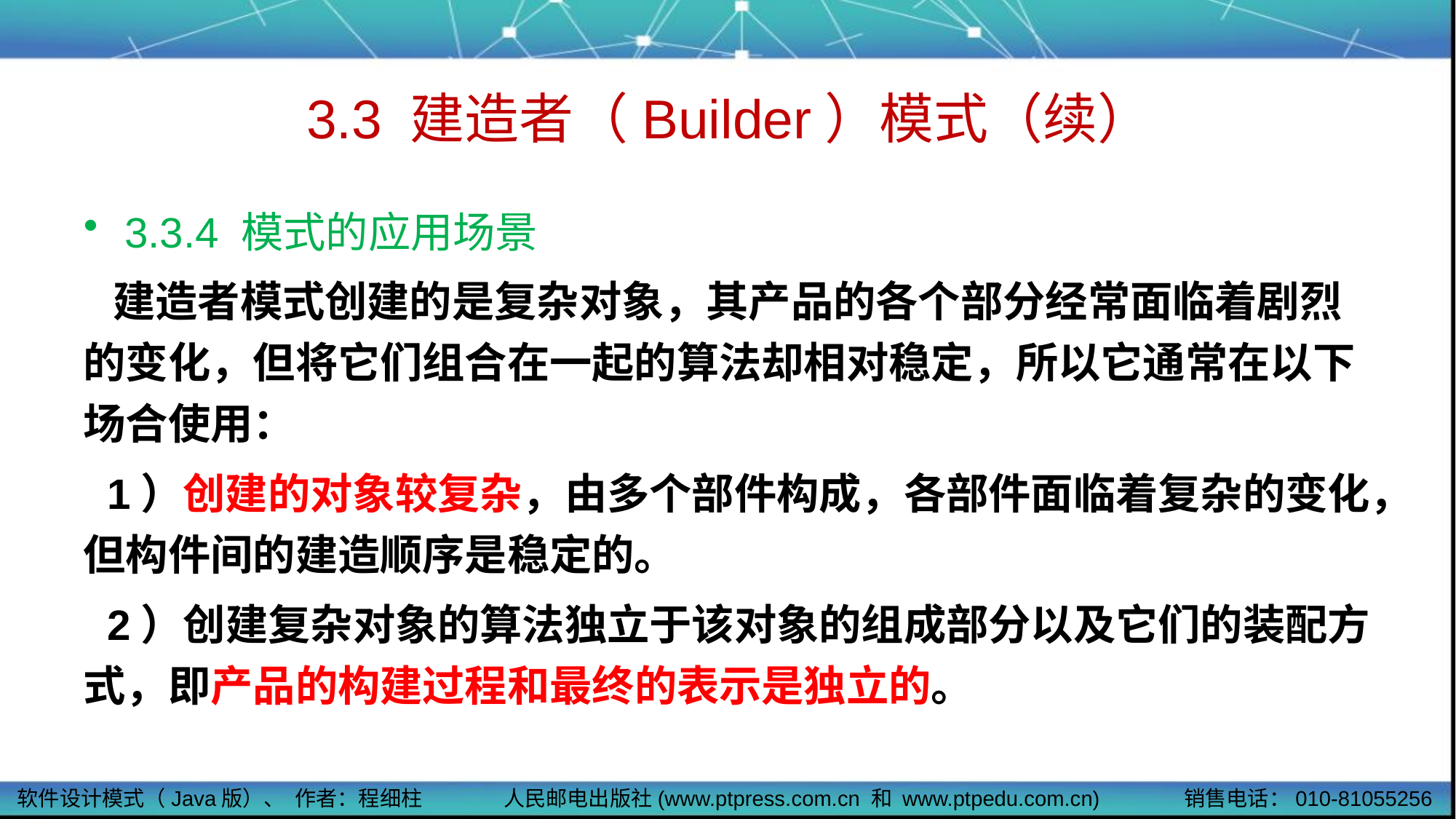

# 3.3 建造者（Builder）模式（续）
3.3.4 模式的应用场景
  建造者模式创建的是复杂对象，其产品的各个部分经常面临着剧烈的变化，但将它们组合在一起的算法却相对稳定，所以它通常在以下场合使用：
  1）创建的对象较复杂，由多个部件构成，各部件面临着复杂的变化，但构件间的建造顺序是稳定的。
  2）创建复杂对象的算法独立于该对象的组成部分以及它们的装配方式，即产品的构建过程和最终的表示是独立的。
软件设计模式（Java版）、  作者：程细柱
人民邮电出版社(www.ptpress.com.cn 和 www.ptpedu.com.cn)
销售电话：010-81055256